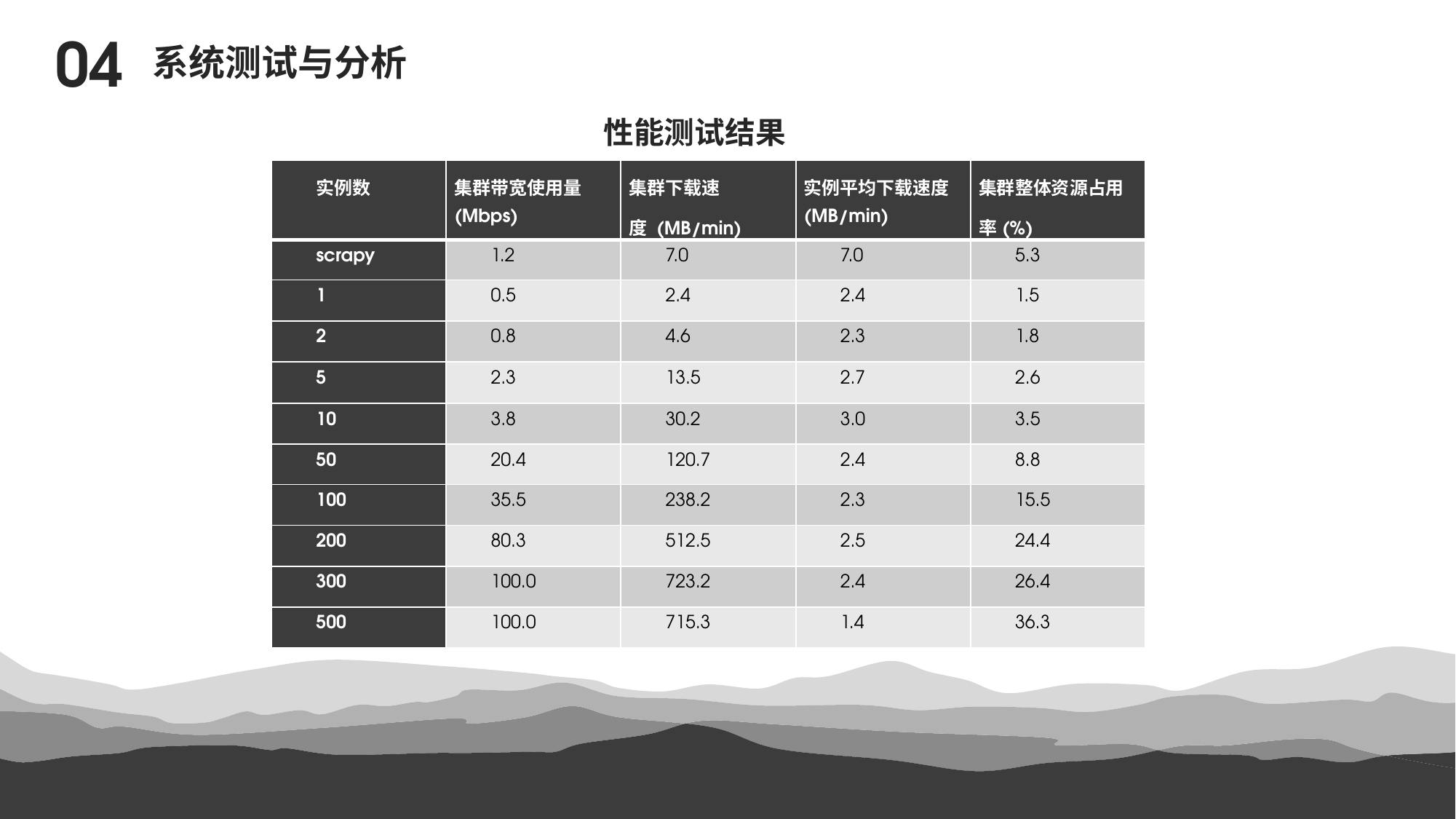

04
系统测试与分析
性能测试结果
| 实例数 | 集群带宽使用量(Mbps) | 集群下载速度 (MB/min) | 实例平均下载速度(MB/min) | 集群整体资源占用率(%) |
| --- | --- | --- | --- | --- |
| scrapy | 1.2 | 7.0 | 7.0 | 5.3 |
| 1 | 0.5 | 2.4 | 2.4 | 1.5 |
| 2 | 0.8 | 4.6 | 2.3 | 1.8 |
| 5 | 2.3 | 13.5 | 2.7 | 2.6 |
| 10 | 3.8 | 30.2 | 3.0 | 3.5 |
| 50 | 20.4 | 120.7 | 2.4 | 8.8 |
| 100 | 35.5 | 238.2 | 2.3 | 15.5 |
| 200 | 80.3 | 512.5 | 2.5 | 24.4 |
| 300 | 100.0 | 723.2 | 2.4 | 26.4 |
| 500 | 100.0 | 715.3 | 1.4 | 36.3 |